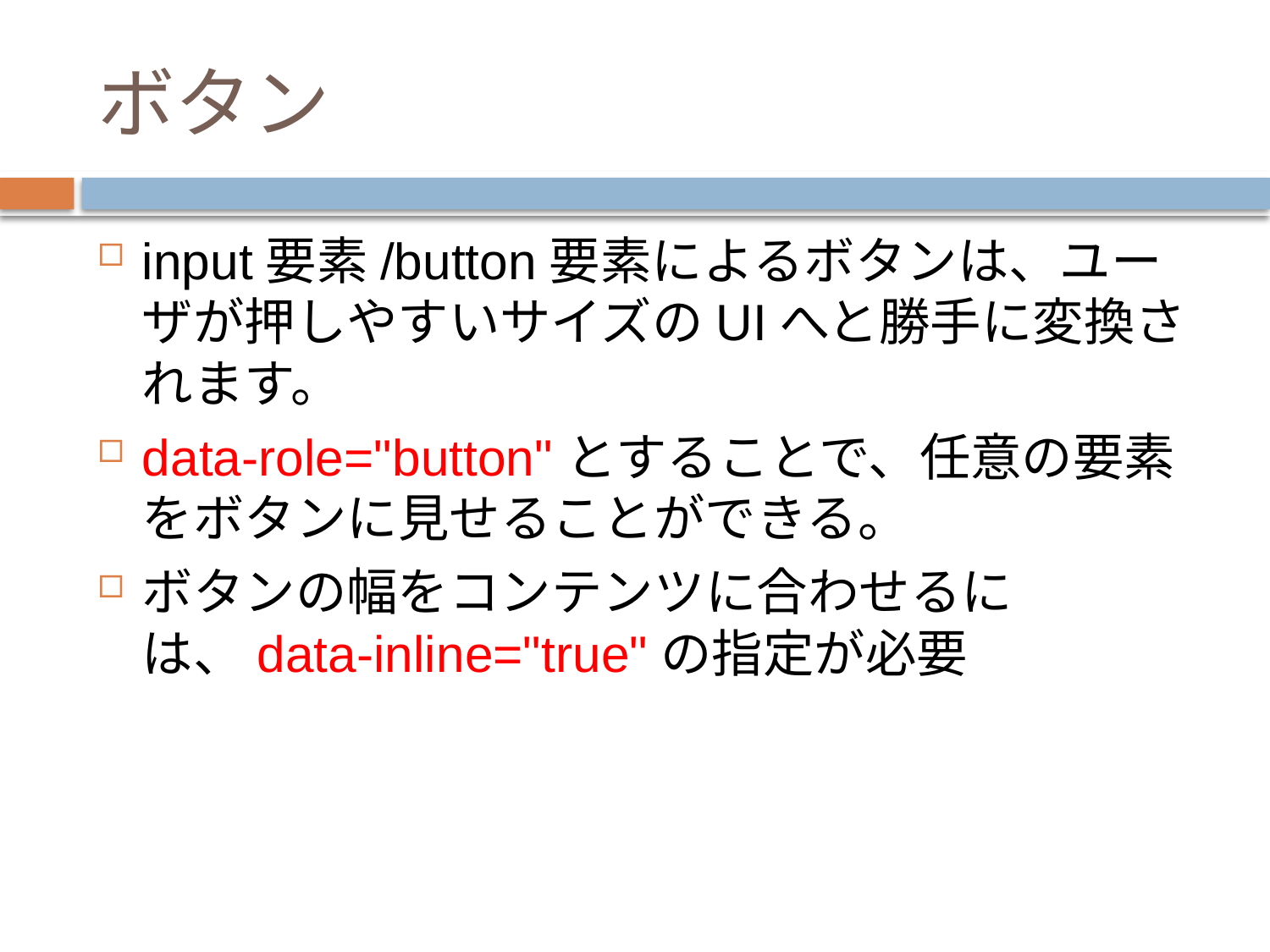

# ボタン
input要素/button要素によるボタンは、ユーザが押しやすいサイズのUIへと勝手に変換されます。
data-role="button"とすることで、任意の要素をボタンに見せることができる。
ボタンの幅をコンテンツに合わせるには、data-inline="true"の指定が必要